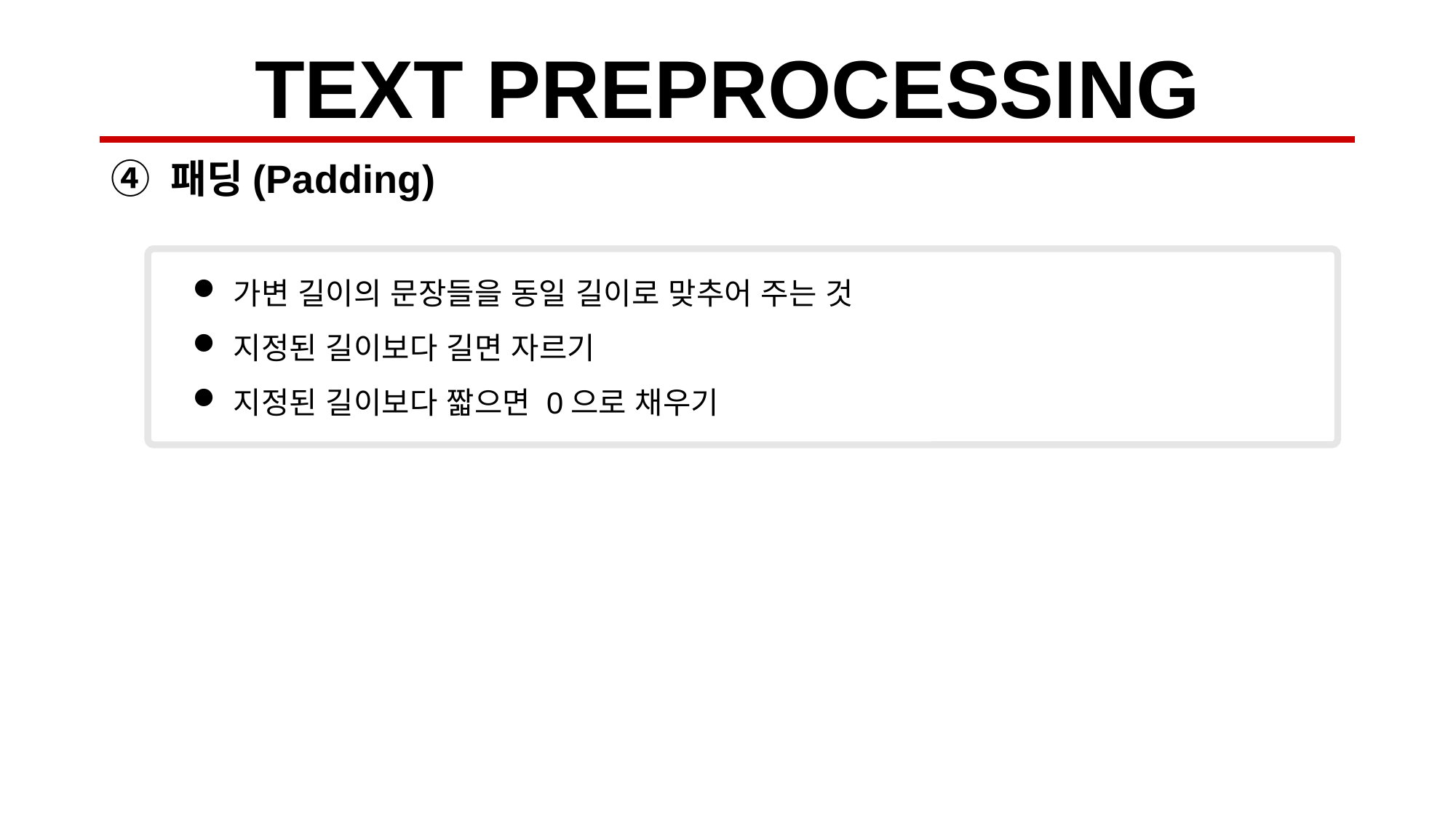

# TEXT PREPROCESSING
④ 패딩(Padding)
가변 길이의 문장들을 동일 길이로 맞추어 주는 것
지정된 길이보다 길면 자르기
지정된 길이보다 짧으면 0으로 채우기